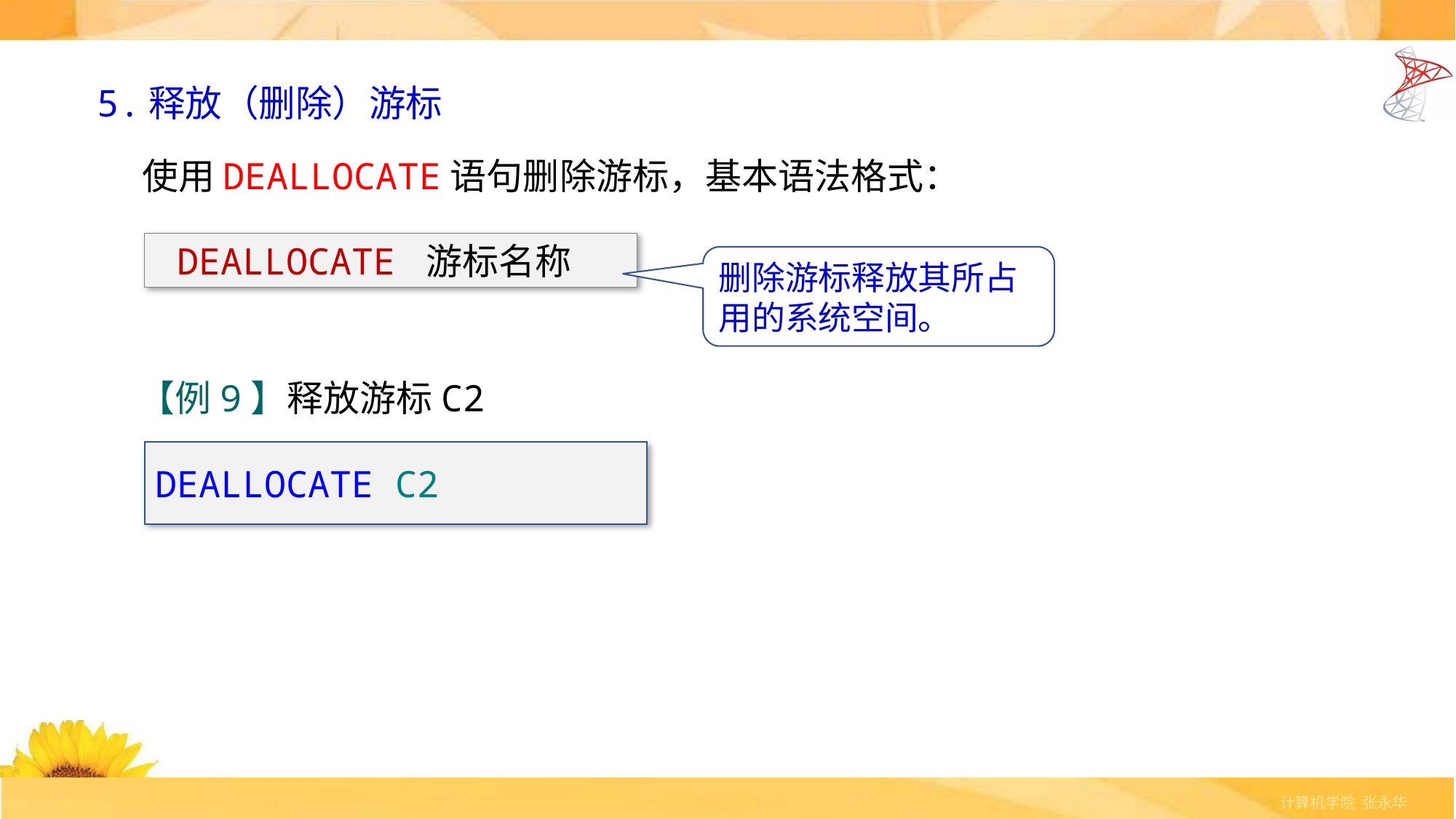

# 5.释放（删除）游标
使用DEALLOCATE语句删除游标，基本语法格式：
 DEALLOCATE 游标名称
删除游标释放其所占用的系统空间。
【例9】释放游标C2

DEALLOCATE C2